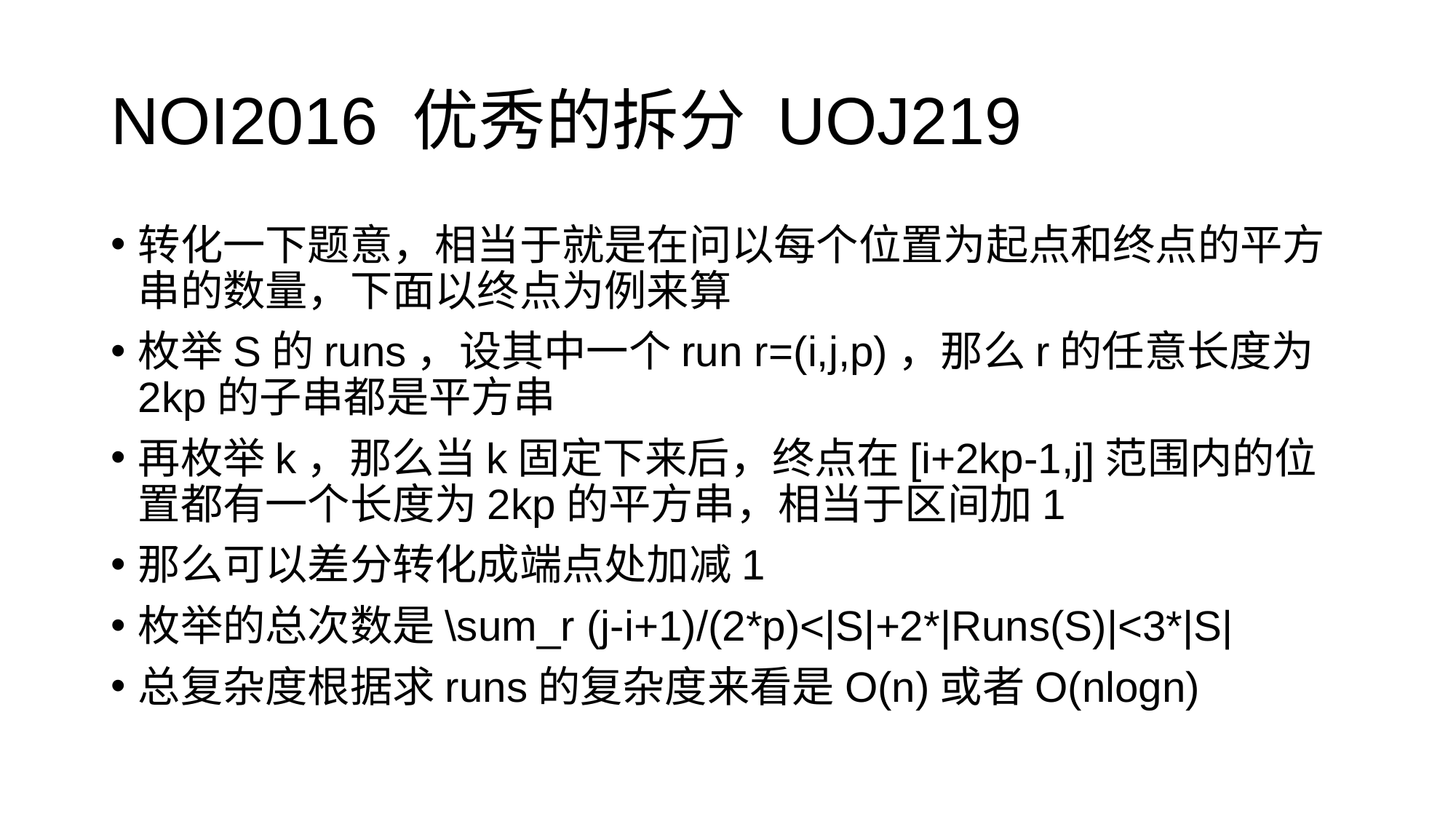

# NOI2016 优秀的拆分 UOJ219
转化一下题意，相当于就是在问以每个位置为起点和终点的平方串的数量，下面以终点为例来算
枚举S的runs，设其中一个run r=(i,j,p)，那么r的任意长度为2kp的子串都是平方串
再枚举k，那么当k固定下来后，终点在[i+2kp-1,j]范围内的位置都有一个长度为2kp的平方串，相当于区间加1
那么可以差分转化成端点处加减1
枚举的总次数是\sum_r (j-i+1)/(2*p)<|S|+2*|Runs(S)|<3*|S|
总复杂度根据求runs的复杂度来看是O(n)或者O(nlogn)